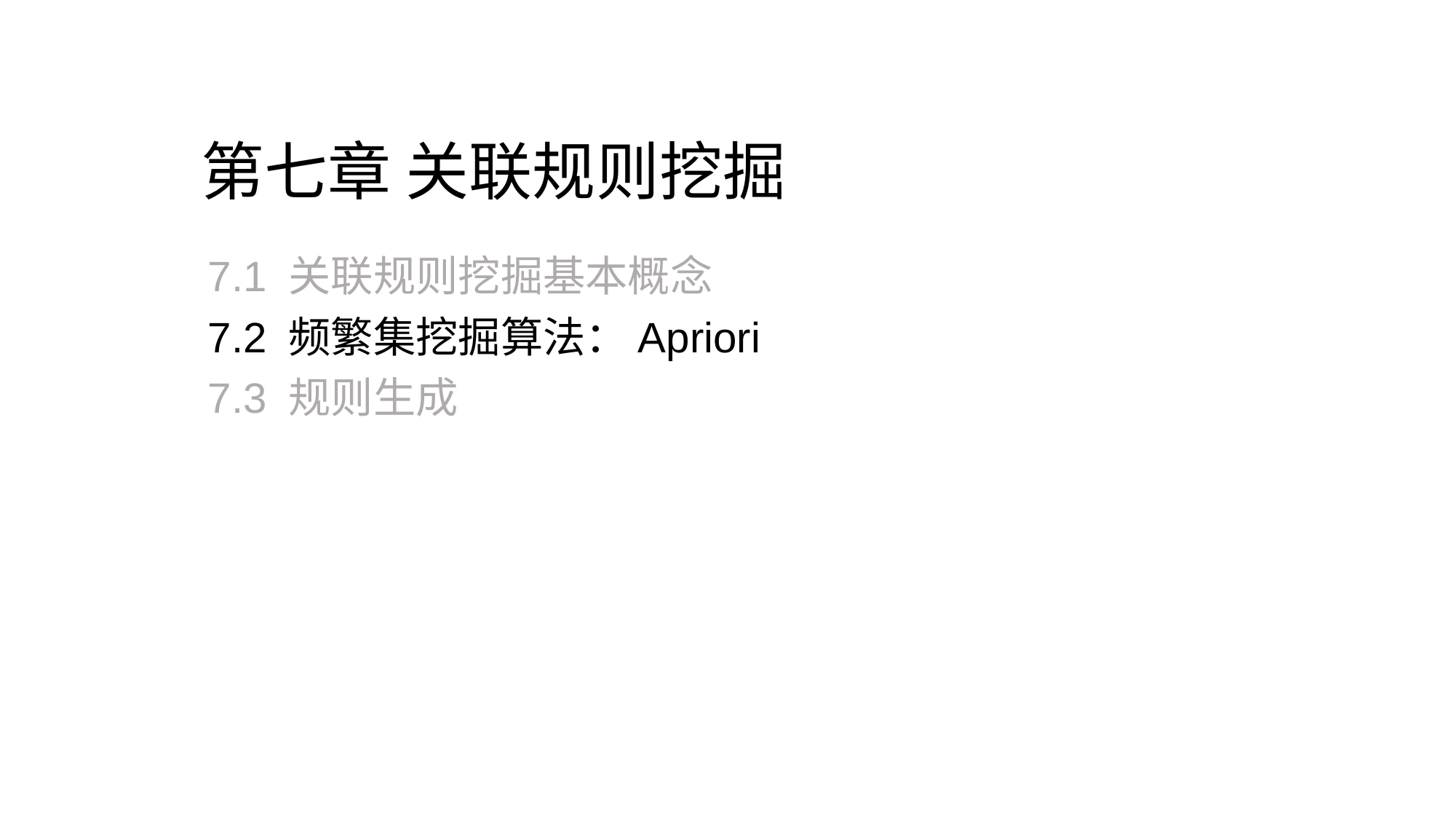

# 第七章 关联规则挖掘
7.1 关联规则挖掘基本概念
7.2 频繁集挖掘算法：Apriori
7.3 规则生成
浙江工业大学-计算机科学与技术学院
9